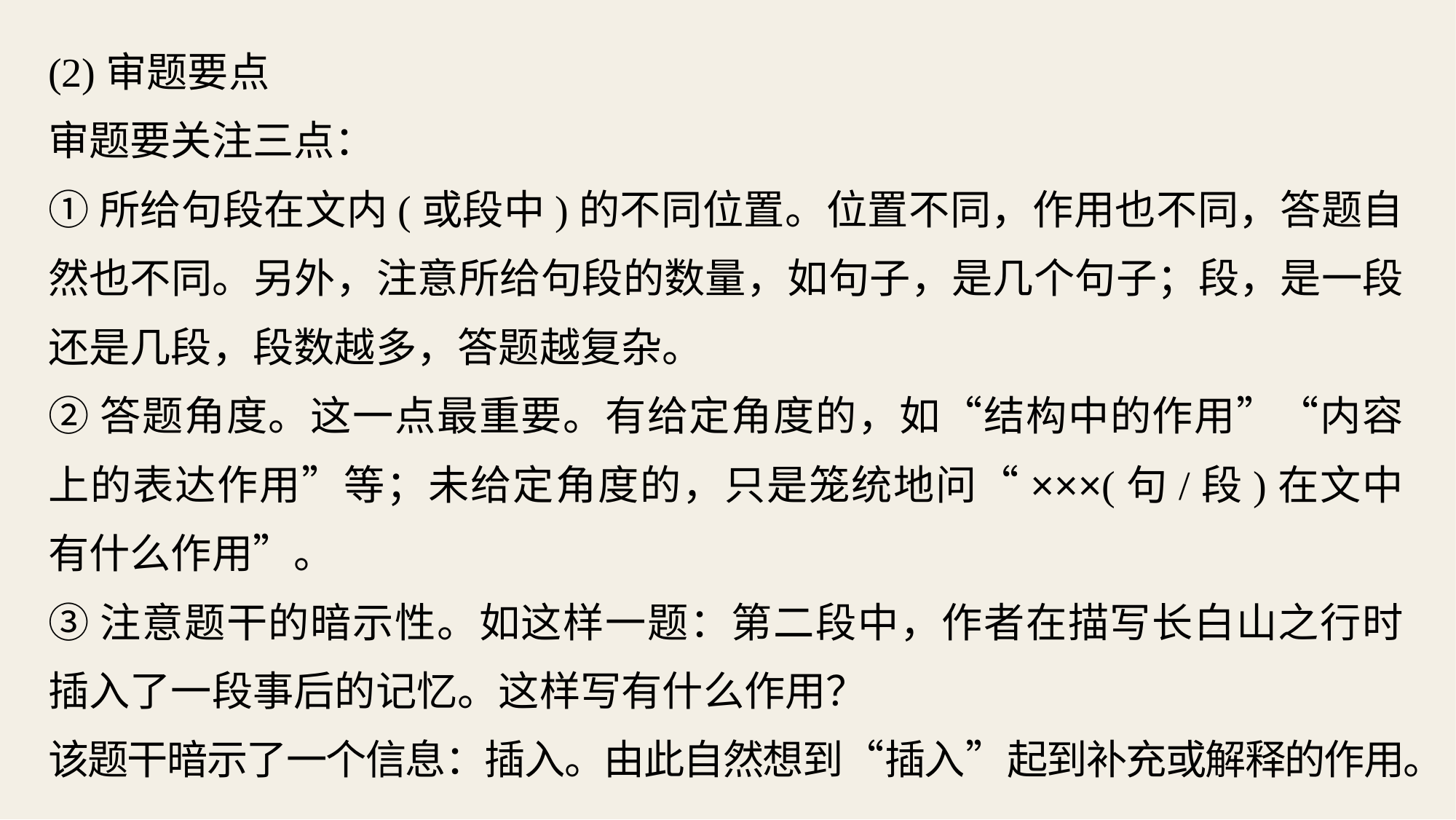

(2)审题要点
审题要关注三点：
①所给句段在文内(或段中)的不同位置。位置不同，作用也不同，答题自然也不同。另外，注意所给句段的数量，如句子，是几个句子；段，是一段还是几段，段数越多，答题越复杂。
②答题角度。这一点最重要。有给定角度的，如“结构中的作用”“内容上的表达作用”等；未给定角度的，只是笼统地问“×××(句/段)在文中有什么作用”。
③注意题干的暗示性。如这样一题：第二段中，作者在描写长白山之行时插入了一段事后的记忆。这样写有什么作用？
该题干暗示了一个信息：插入。由此自然想到“插入”起到补充或解释的作用。